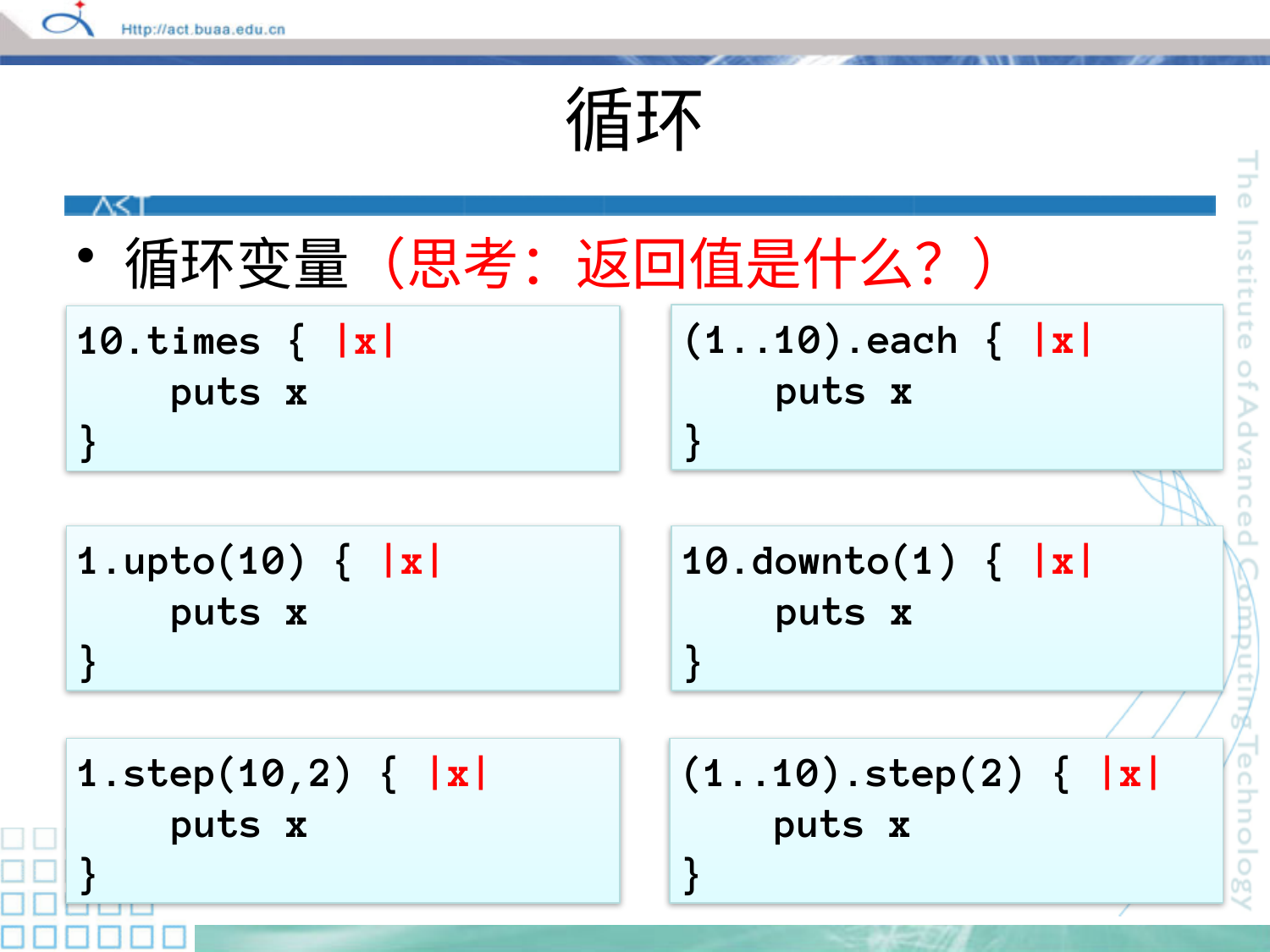

# 循环
循环变量（思考：返回值是什么？）
(1..10).each { |x|
    puts x
}
10.times { |x|
    puts x
}
10.downto(1) { |x|
    puts x
}
1.upto(10) { |x|
    puts x
}
1.step(10,2) { |x|
    puts x
}
(1..10).step(2) { |x|
    puts x
}